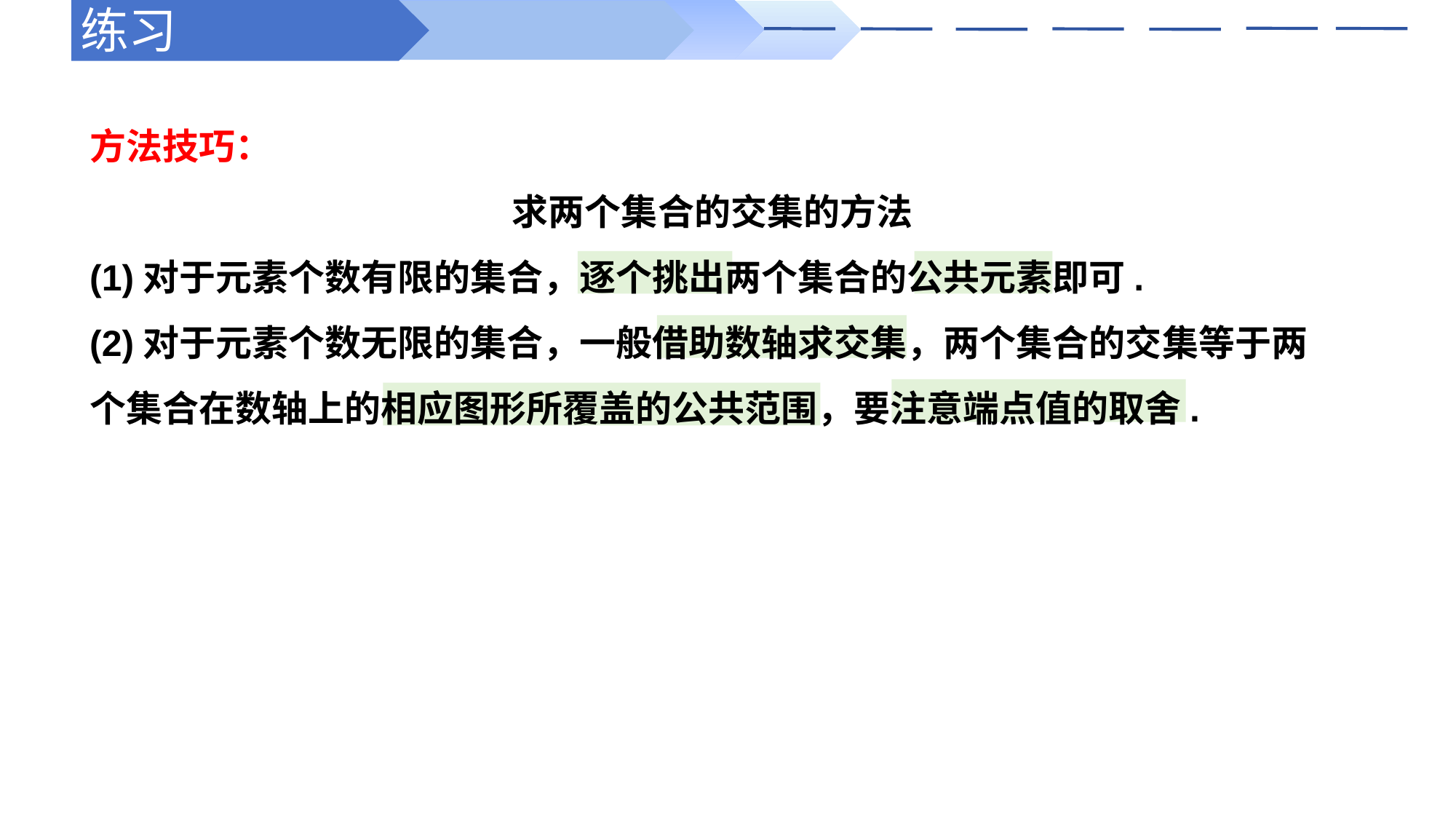

练习

方法技巧：
求两个集合的交集的方法
(1)对于元素个数有限的集合，逐个挑出两个集合的公共元素即可.
(2)对于元素个数无限的集合，一般借助数轴求交集，两个集合的交集等于两个集合在数轴上的相应图形所覆盖的公共范围，要注意端点值的取舍.